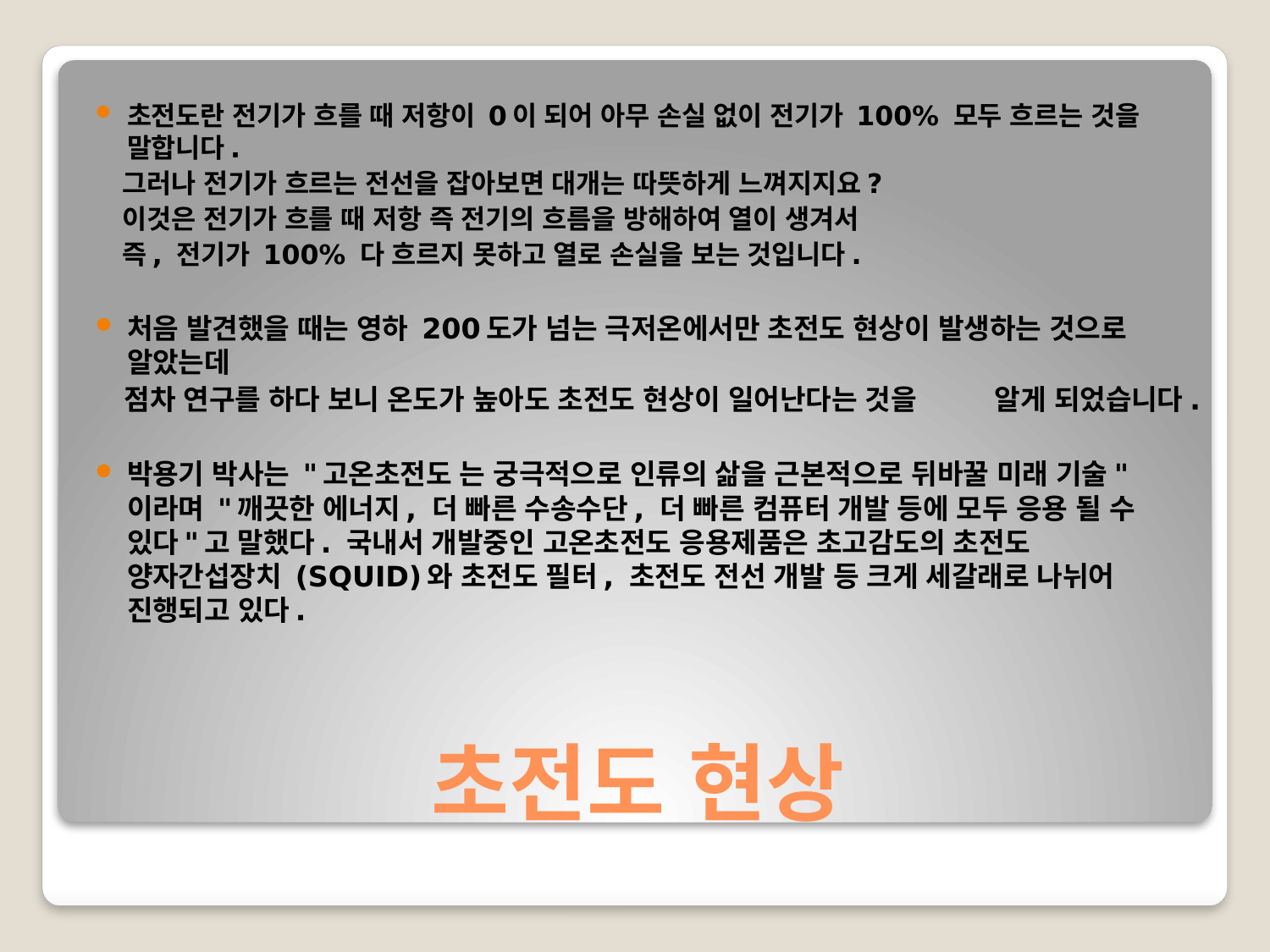

초전도란 전기가 흐를 때 저항이 0이 되어 아무 손실 없이 전기가 100% 모두 흐르는 것을 말합니다.
   그러나 전기가 흐르는 전선을 잡아보면 대개는 따뜻하게 느껴지지요?
   이것은 전기가 흐를 때 저항 즉 전기의 흐름을 방해하여 열이 생겨서
   즉, 전기가 100% 다 흐르지 못하고 열로 손실을 보는 것입니다.

처음 발견했을 때는 영하 200도가 넘는 극저온에서만 초전도 현상이 발생하는 것으로 알았는데
   점차 연구를 하다 보니 온도가 높아도 초전도 현상이 일어난다는 것을          알게 되었습니다.

박용기 박사는 "고온초전도 는 궁극적으로 인류의 삶을 근본적으로 뒤바꿀 미래 기술"이라며 "깨끗한 에너지, 더 빠른 수송수단, 더 빠른 컴퓨터 개발 등에 모두 응용 될 수 있다"고 말했다. 국내서 개발중인 고온초전도 응용제품은 초고감도의 초전도 양자간섭장치 (SQUID)와 초전도 필터, 초전도 전선 개발 등 크게 세갈래로 나뉘어 진행되고 있다.

# 초전도 현상